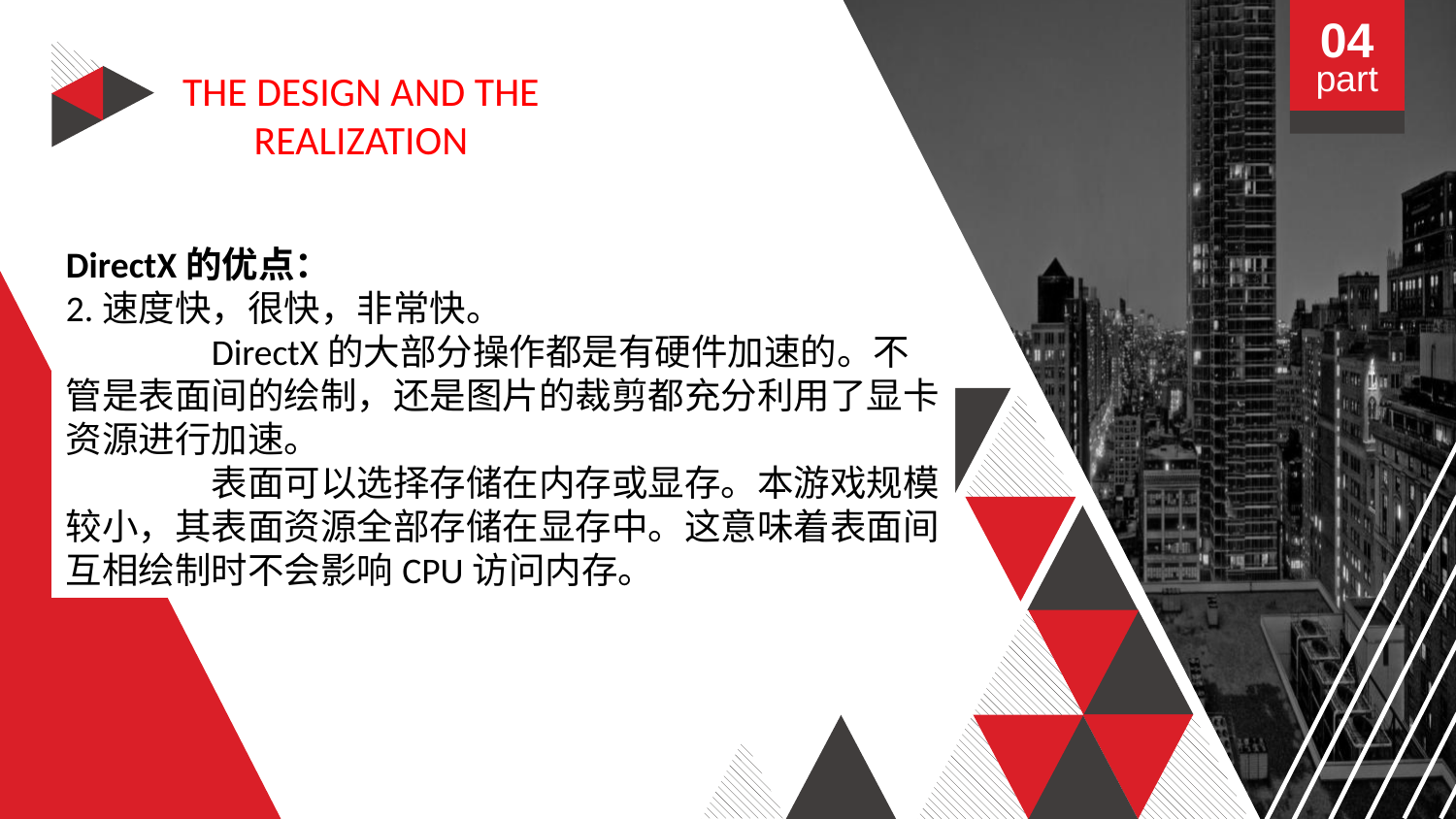

04
part

THE DESIGN AND THE REALIZATION
DirectX的优点：
2.速度快，很快，非常快。
	DirectX的大部分操作都是有硬件加速的。不管是表面间的绘制，还是图片的裁剪都充分利用了显卡资源进行加速。
	表面可以选择存储在内存或显存。本游戏规模较小，其表面资源全部存储在显存中。这意味着表面间互相绘制时不会影响CPU访问内存。